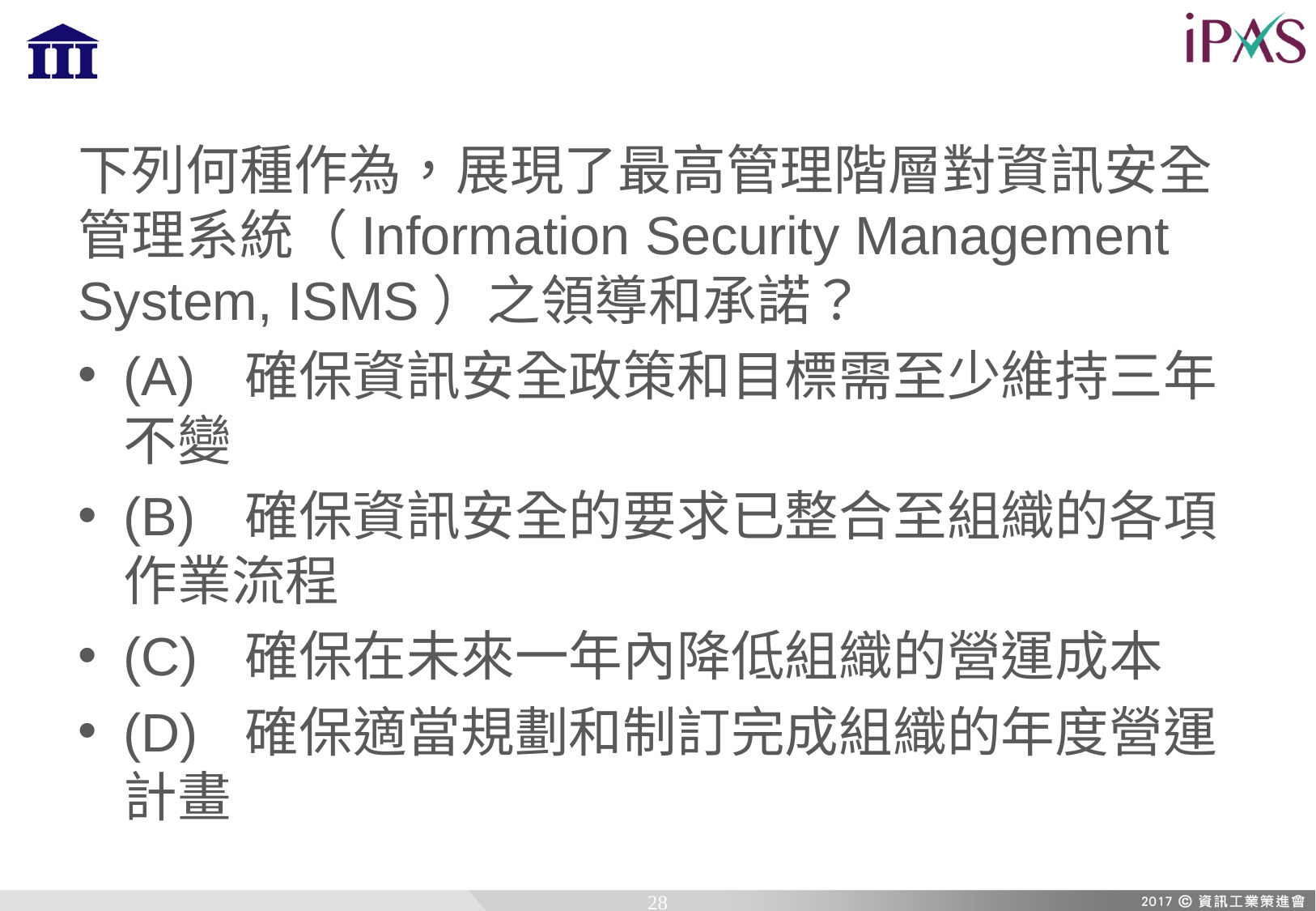

下列何種作為，展現了最高管理階層對資訊安全管理系統（Information Security Management System, ISMS）之領導和承諾？
(A)	確保資訊安全政策和目標需至少維持三年不變
(B)	確保資訊安全的要求已整合至組織的各項作業流程
(C)	確保在未來一年內降低組織的營運成本
(D)	確保適當規劃和制訂完成組織的年度營運計畫

28